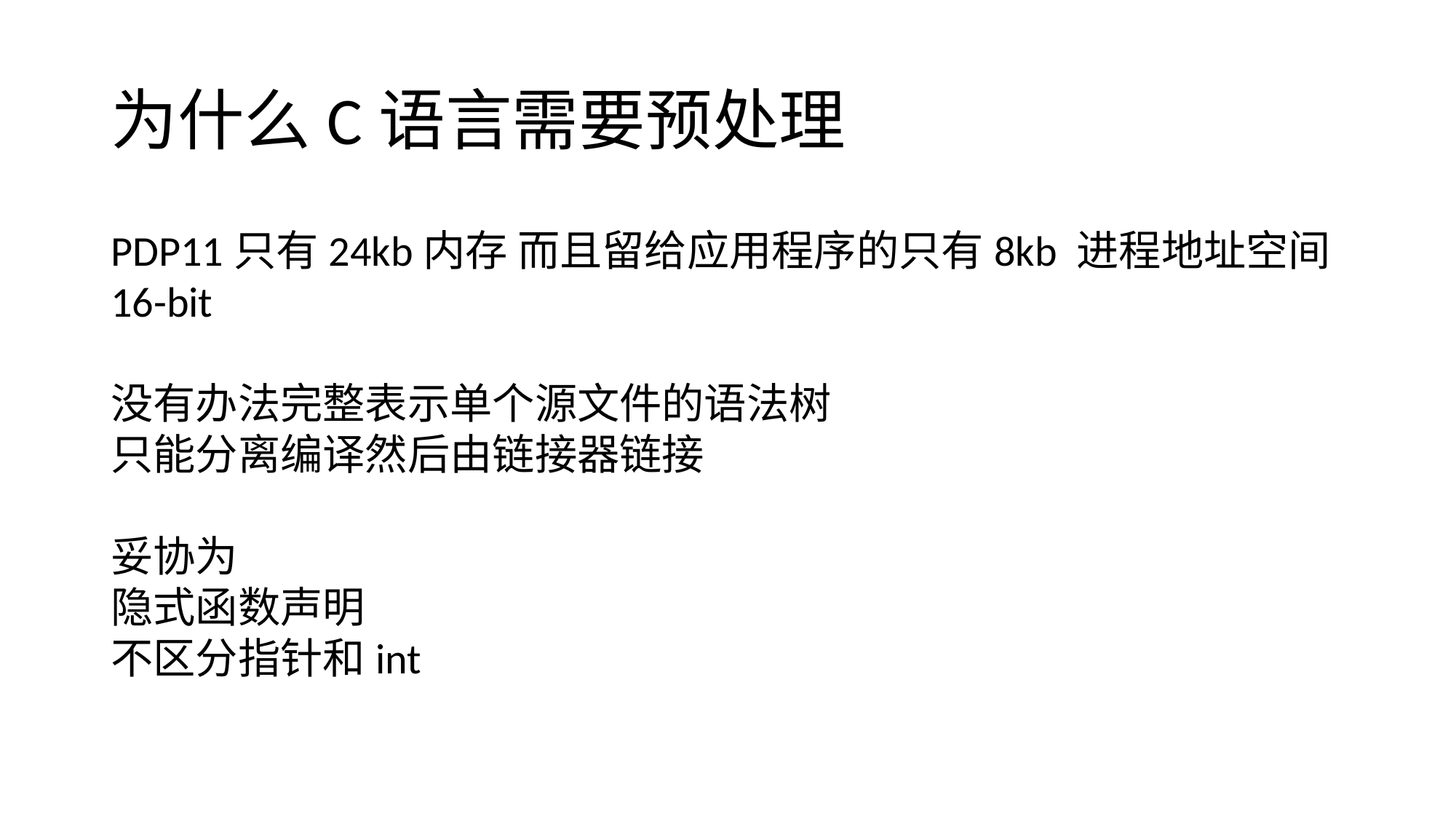

# 为什么C语言需要预处理
PDP11只有24kb内存 而且留给应用程序的只有8kb 进程地址空间16-bit

没有办法完整表示单个源文件的语法树
只能分离编译然后由链接器链接

妥协为
隐式函数声明
不区分指针和int